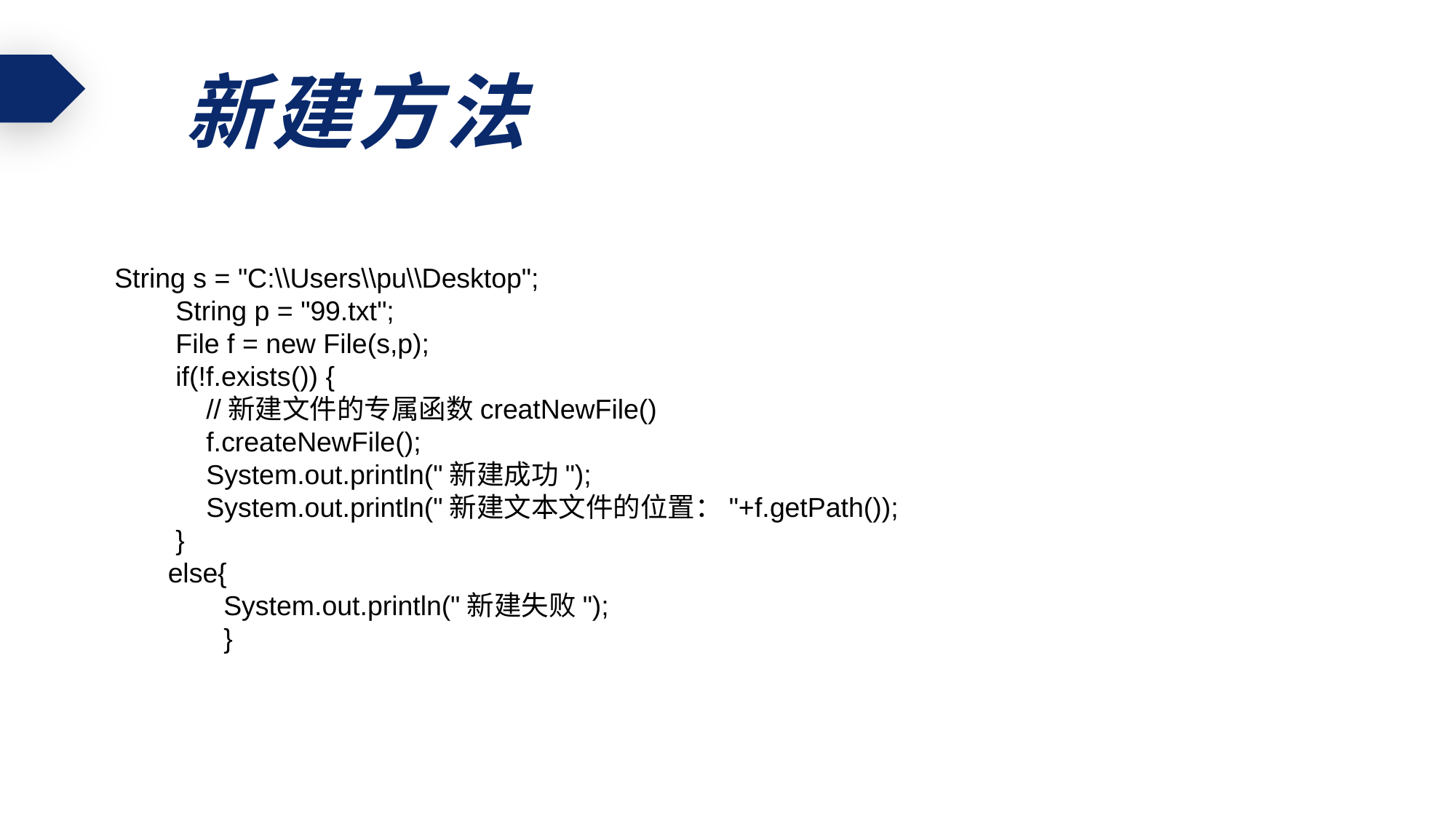

新建方法
String s = "C:\\Users\\pu\\Desktop";
        String p = "99.txt";
        File f = new File(s,p);
        if(!f.exists()) {
            //新建文件的专属函数creatNewFile()
            f.createNewFile();
            System.out.println("新建成功");
            System.out.println("新建文本文件的位置："+f.getPath());
        }
       else{
	System.out.println("新建失败");
	}